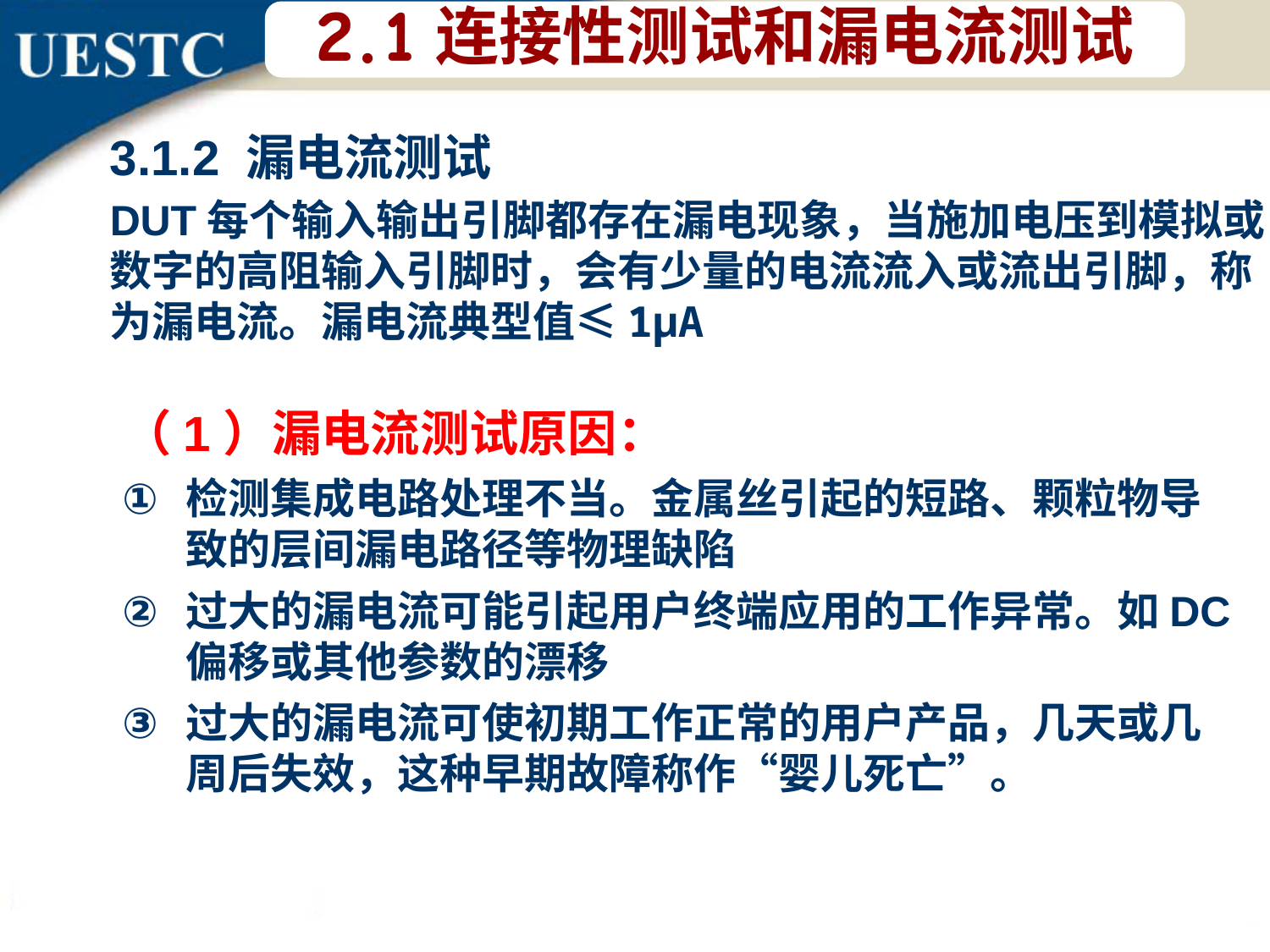

2.1连接性测试和漏电流测试
3.1.2 漏电流测试
DUT每个输入输出引脚都存在漏电现象，当施加电压到模拟或数字的高阻输入引脚时，会有少量的电流流入或流出引脚，称为漏电流。漏电流典型值≤1μA
（1）漏电流测试原因：
检测集成电路处理不当。金属丝引起的短路、颗粒物导致的层间漏电路径等物理缺陷
过大的漏电流可能引起用户终端应用的工作异常。如DC偏移或其他参数的漂移
过大的漏电流可使初期工作正常的用户产品，几天或几周后失效，这种早期故障称作“婴儿死亡”。